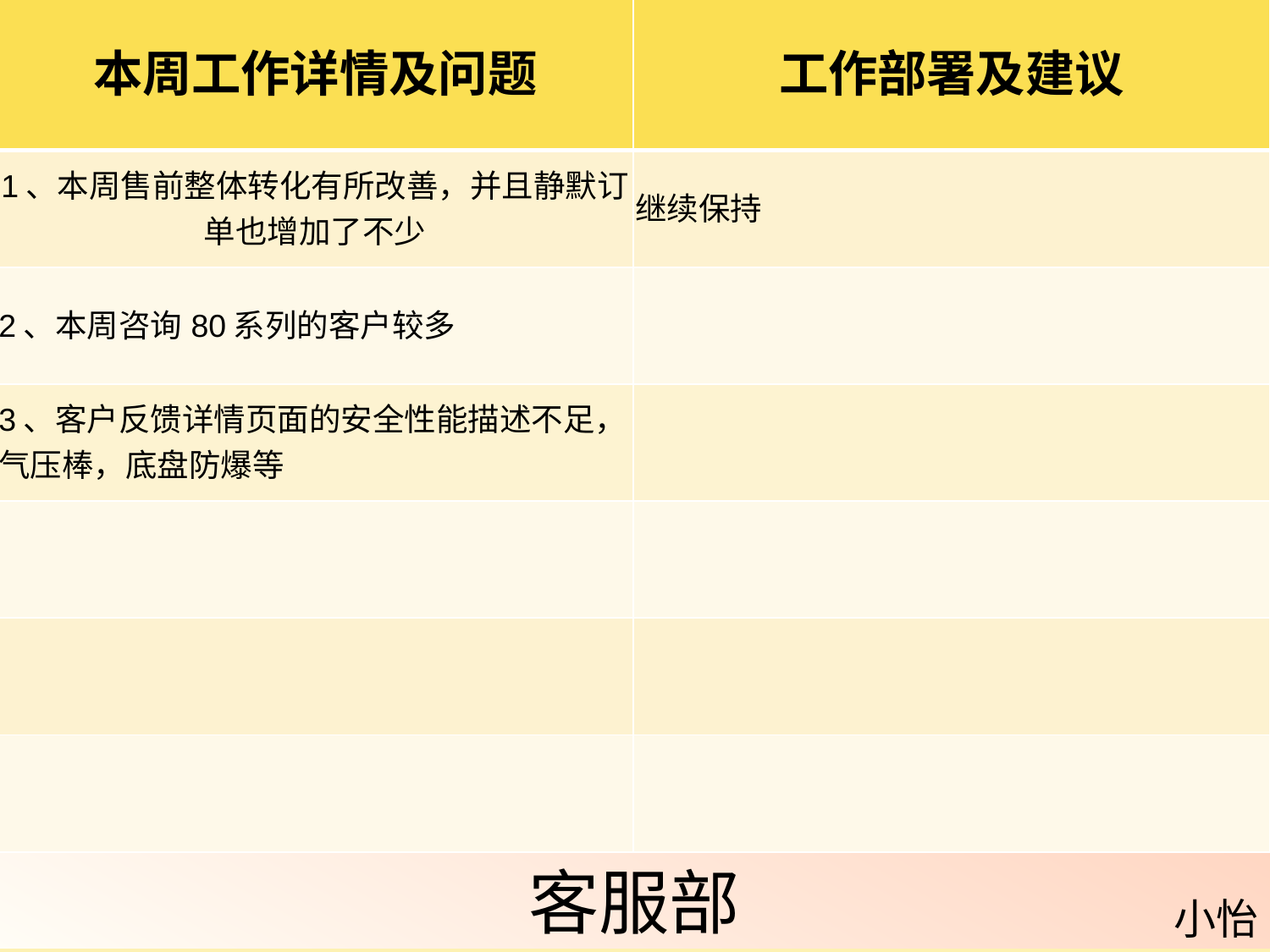

| 本周工作详情及问题 | 工作部署及建议 |
| --- | --- |
| 1、本周售前整体转化有所改善，并且静默订单也增加了不少 | 继续保持 |
| 2、本周咨询80系列的客户较多 |  |
| 3、客户反馈详情页面的安全性能描述不足，气压棒，底盘防爆等 |  |
|  |  |
|  |  |
|  |  |
客服部
小怡